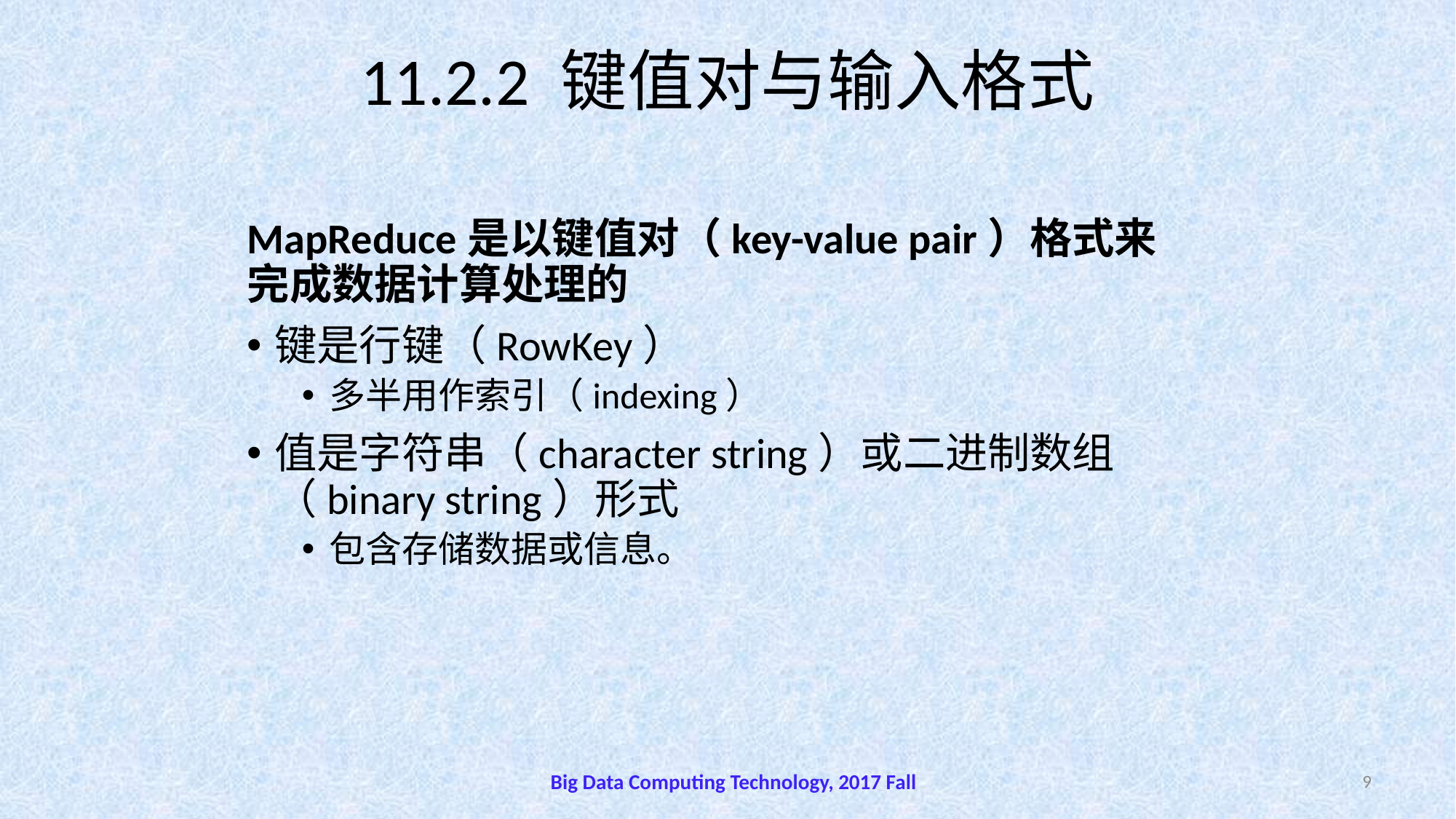

# 11.2.2 键值对与输入格式
MapReduce是以键值对（key-value pair）格式来完成数据计算处理的
键是行键（RowKey）
多半用作索引（indexing）
值是字符串（character string）或二进制数组（binary string）形式
包含存储数据或信息。
Big Data Computing Technology, 2017 Fall
9